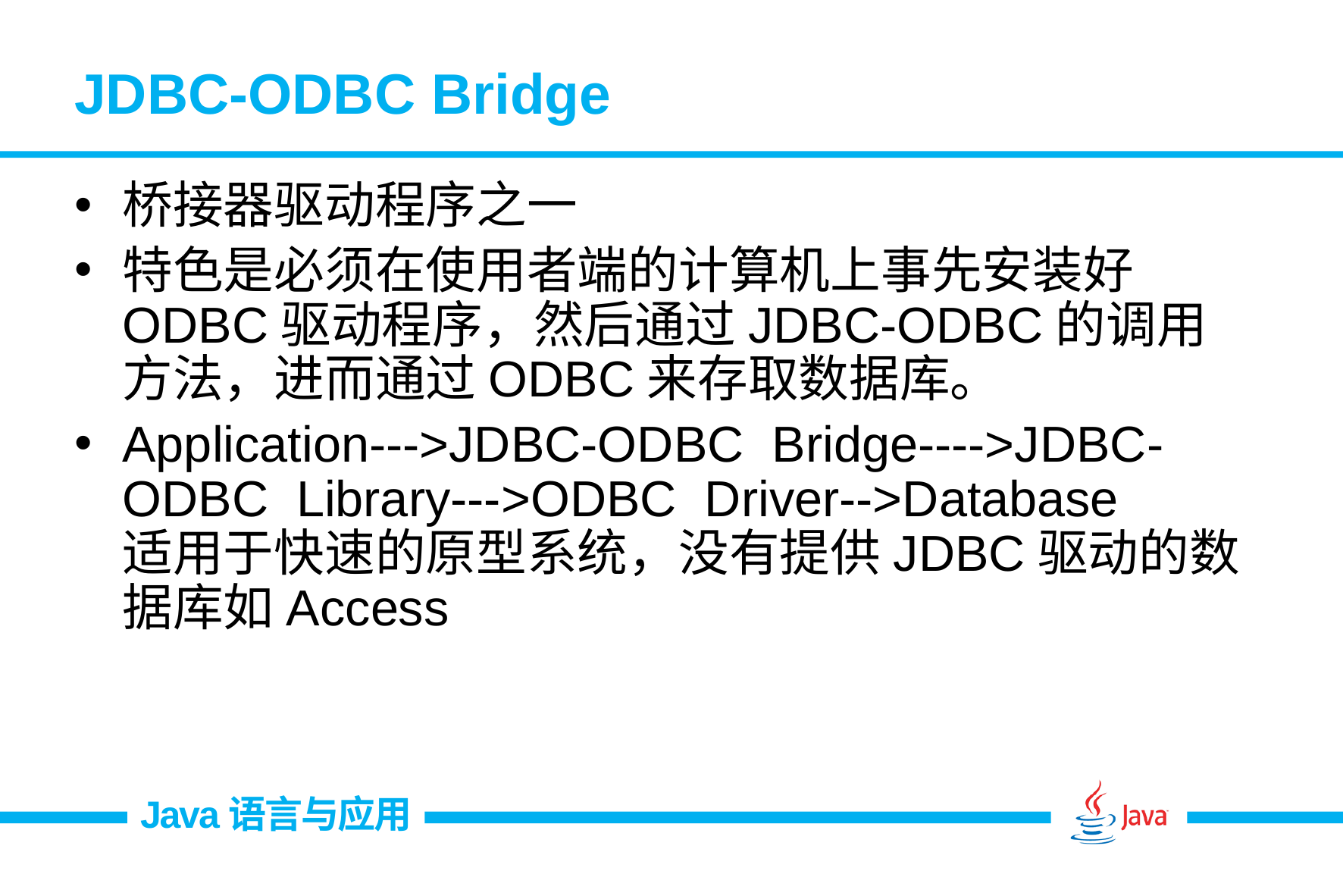

# JDBC-ODBC Bridge
桥接器驱动程序之一
特色是必须在使用者端的计算机上事先安装好ODBC驱动程序，然后通过JDBC-ODBC的调用方法，进而通过ODBC来存取数据库。
Application--->JDBC-ODBC  Bridge---->JDBC-ODBC  Library--->ODBC  Driver-->Database 
适用于快速的原型系统，没有提供JDBC驱动的数据库如Access